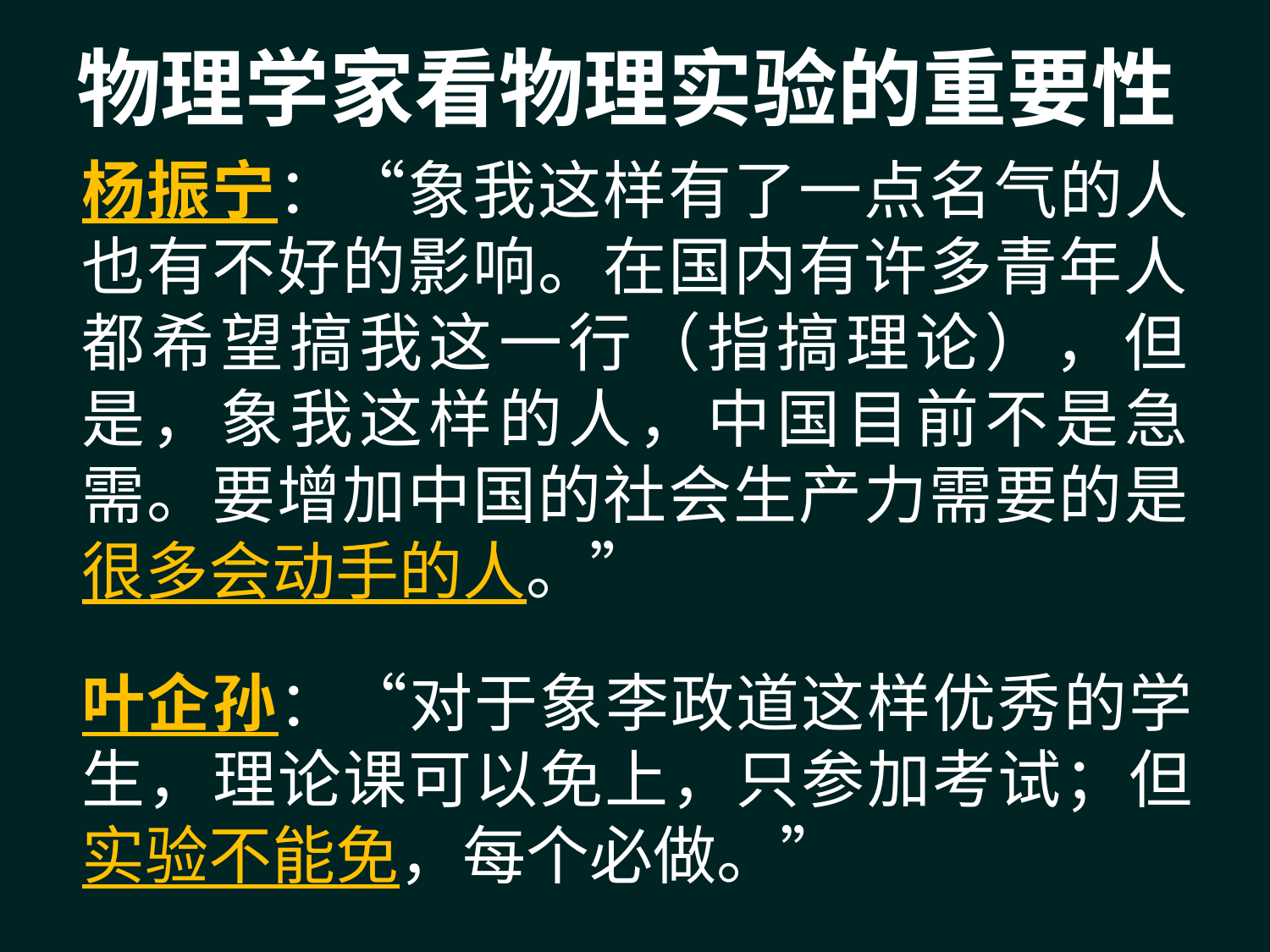

# 物理学家看物理实验的重要性
杨振宁：“象我这样有了一点名气的人也有不好的影响。在国内有许多青年人都希望搞我这一行（指搞理论），但是，象我这样的人，中国目前不是急需。要增加中国的社会生产力需要的是很多会动手的人。”

叶企孙：“对于象李政道这样优秀的学生，理论课可以免上，只参加考试；但实验不能免，每个必做。”